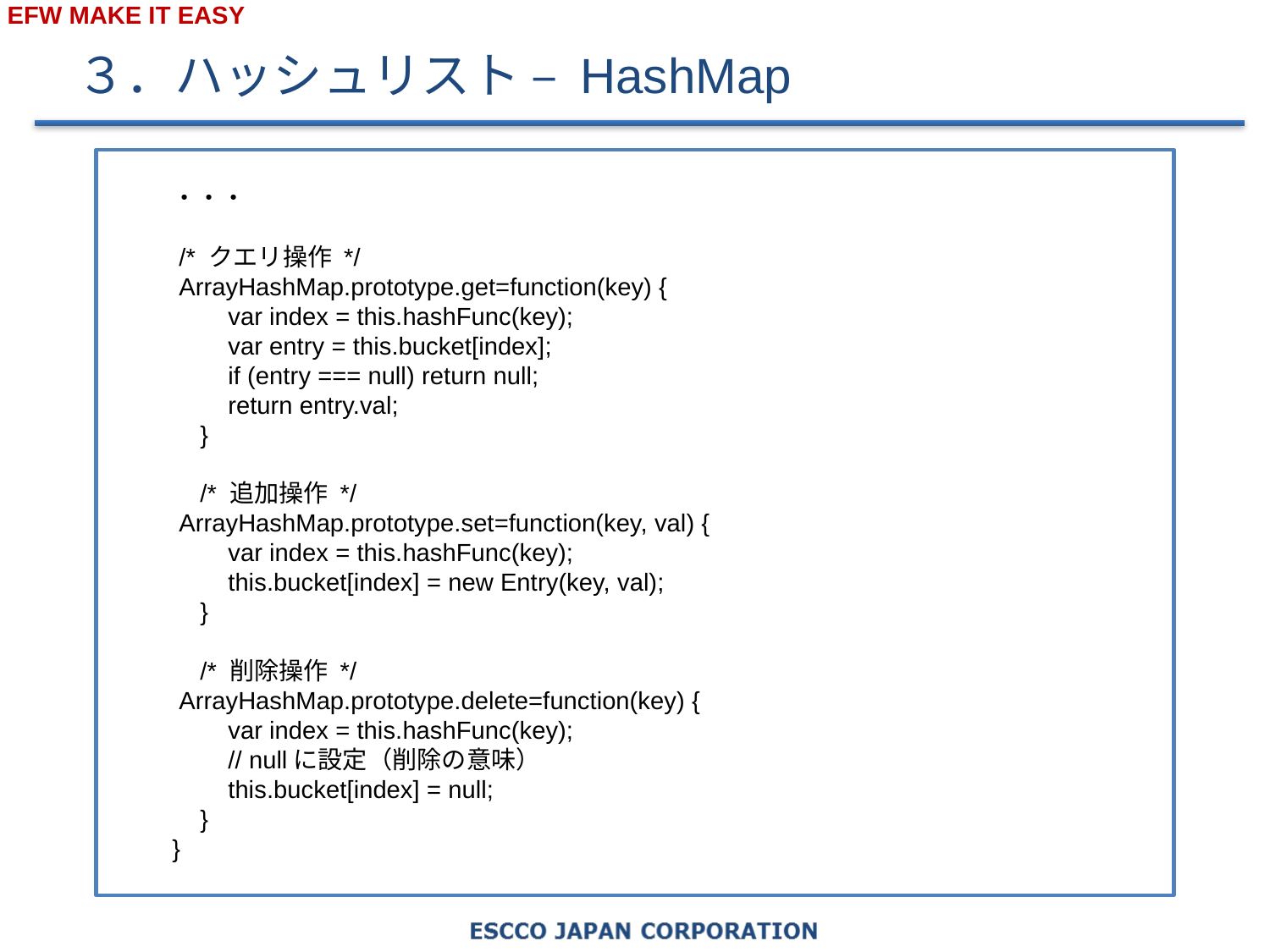

# ３．ハッシュリスト – HashMap
・・・

 /* クエリ操作 */
 ArrayHashMap.prototype.get=function(key) {
        var index = this.hashFunc(key);
        var entry = this.bucket[index];
        if (entry === null) return null;
        return entry.val;
    }

    /* 追加操作 */
 ArrayHashMap.prototype.set=function(key, val) {
        var index = this.hashFunc(key);
        this.bucket[index] = new Entry(key, val);
    }

    /* 削除操作 */
 ArrayHashMap.prototype.delete=function(key) {
        var index = this.hashFunc(key);
        // nullに設定（削除の意味）
        this.bucket[index] = null;
    }
}